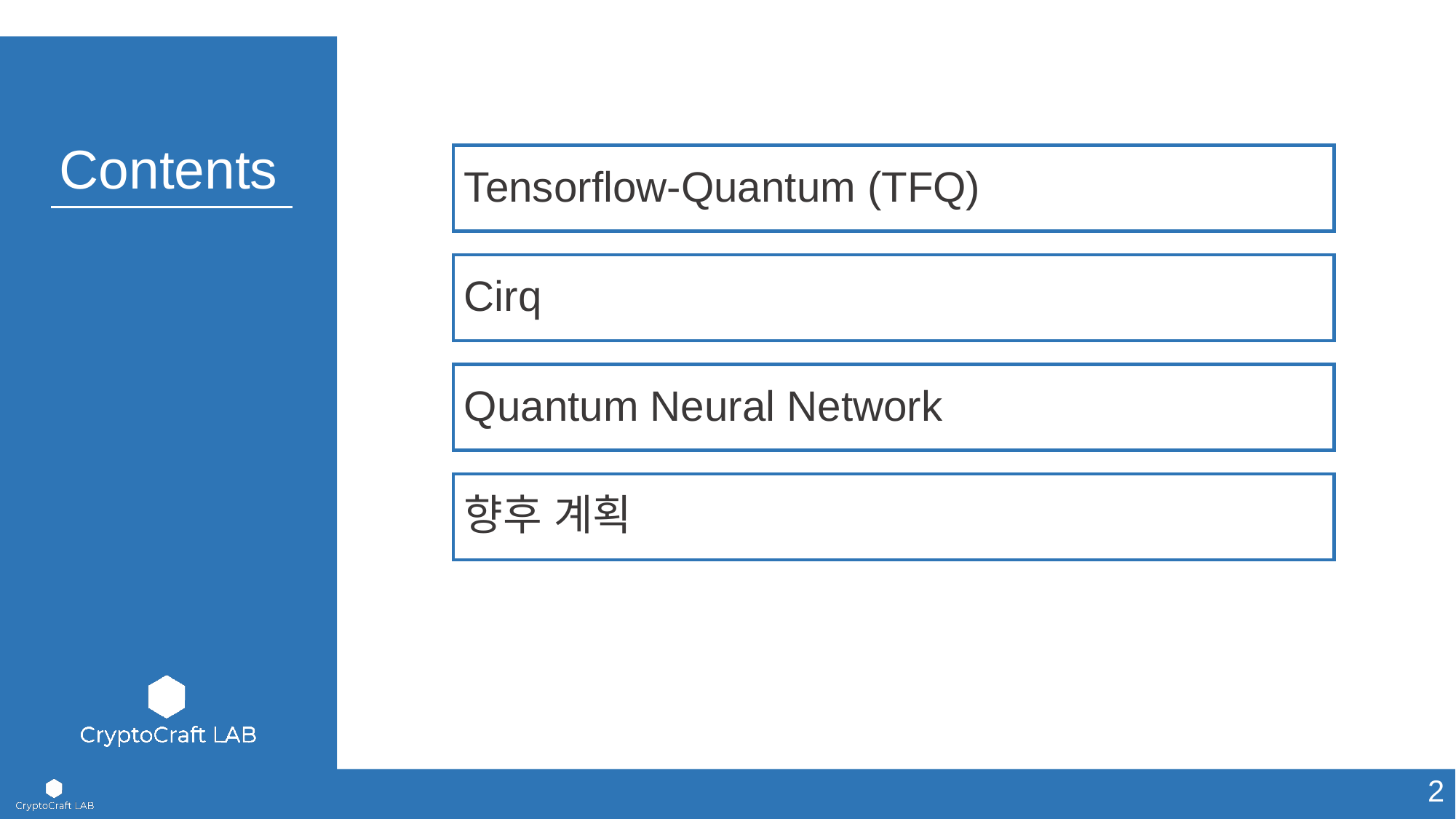

Tensorflow-Quantum (TFQ)
Cirq
Quantum Neural Network
향후 계획

향후 계획